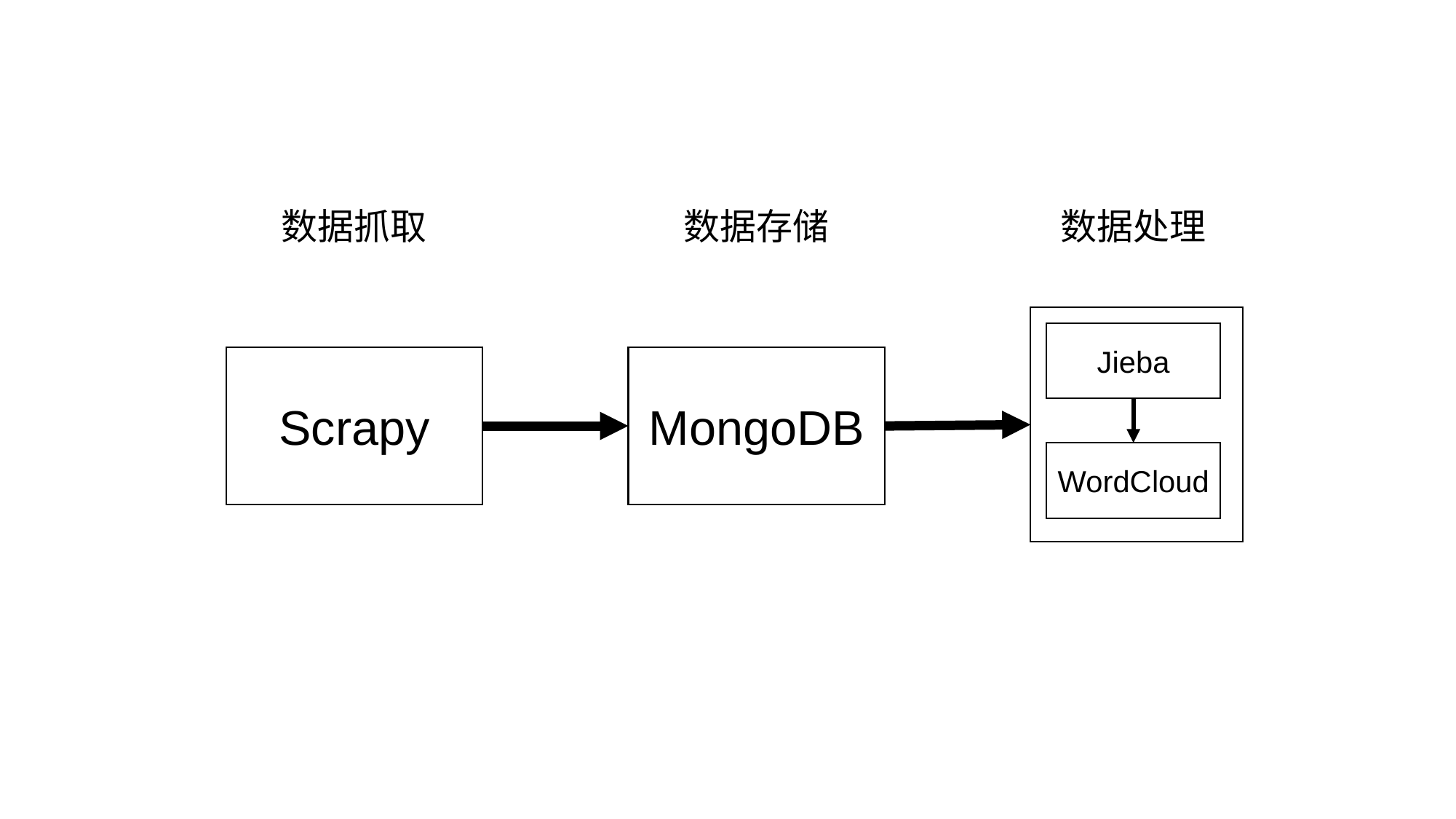

数据处理
数据抓取
数据存储

Jieba
Scrapy
MongoDB
WordCloud